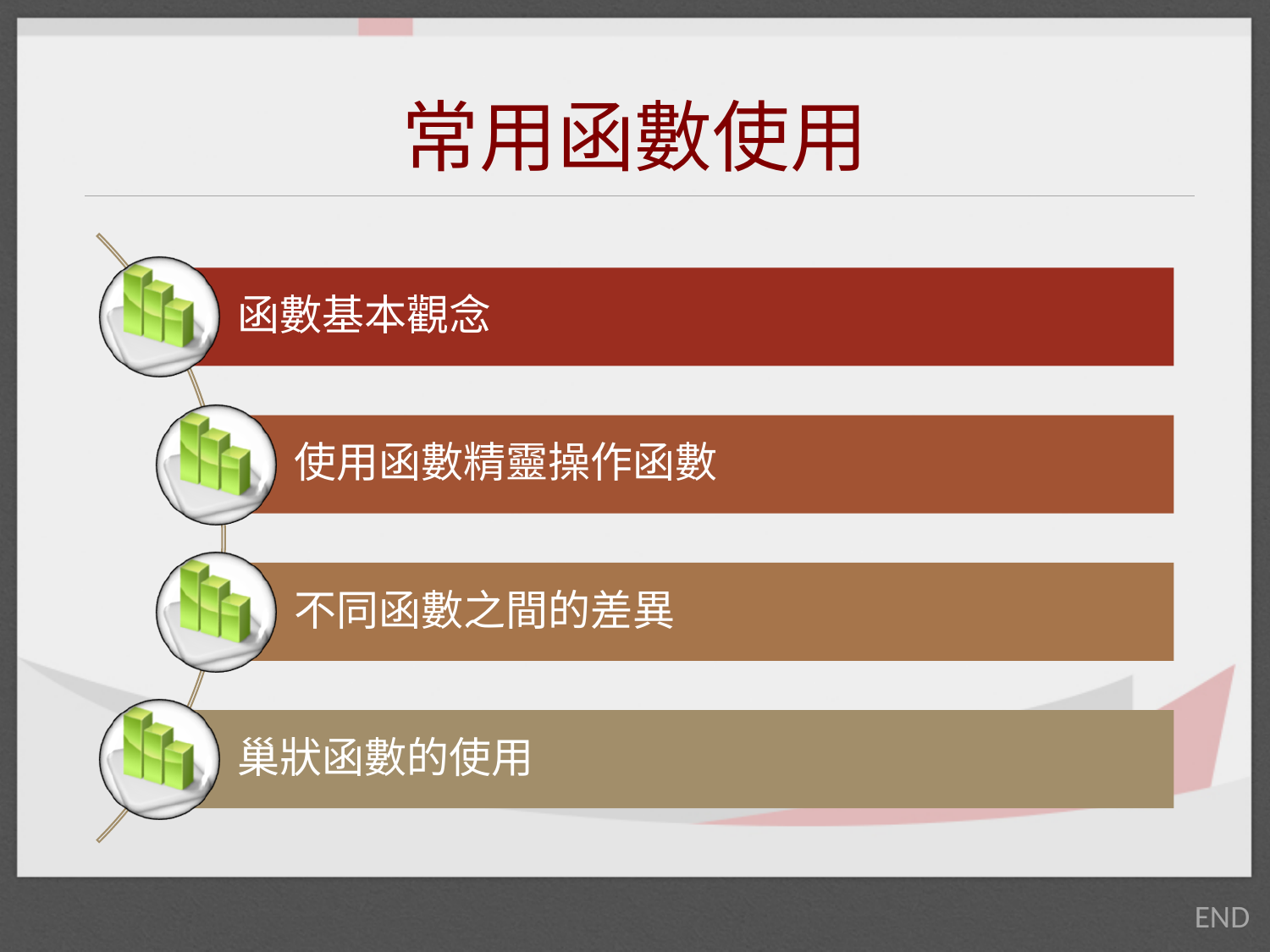

# 常用函數使用
函數基本觀念
使用函數精靈操作函數
不同函數之間的差異
巢狀函數的使用
END